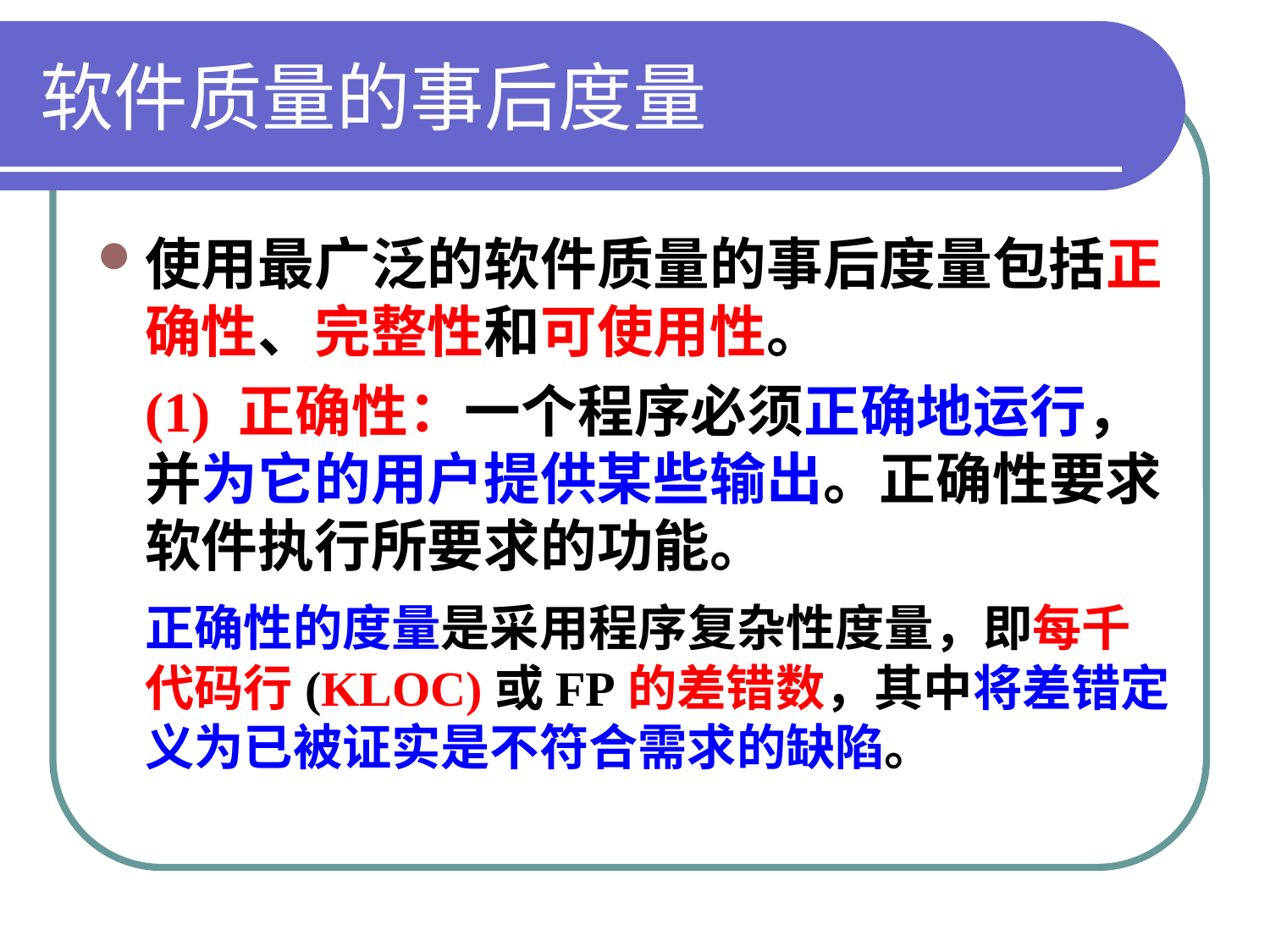

# 软件质量的事后度量
使用最广泛的软件质量的事后度量包括正确性、完整性和可使用性。
	(1) 正确性：一个程序必须正确地运行，并为它的用户提供某些输出。正确性要求软件执行所要求的功能。
	正确性的度量是采用程序复杂性度量，即每千代码行(KLOC)或FP的差错数，其中将差错定义为已被证实是不符合需求的缺陷。

50